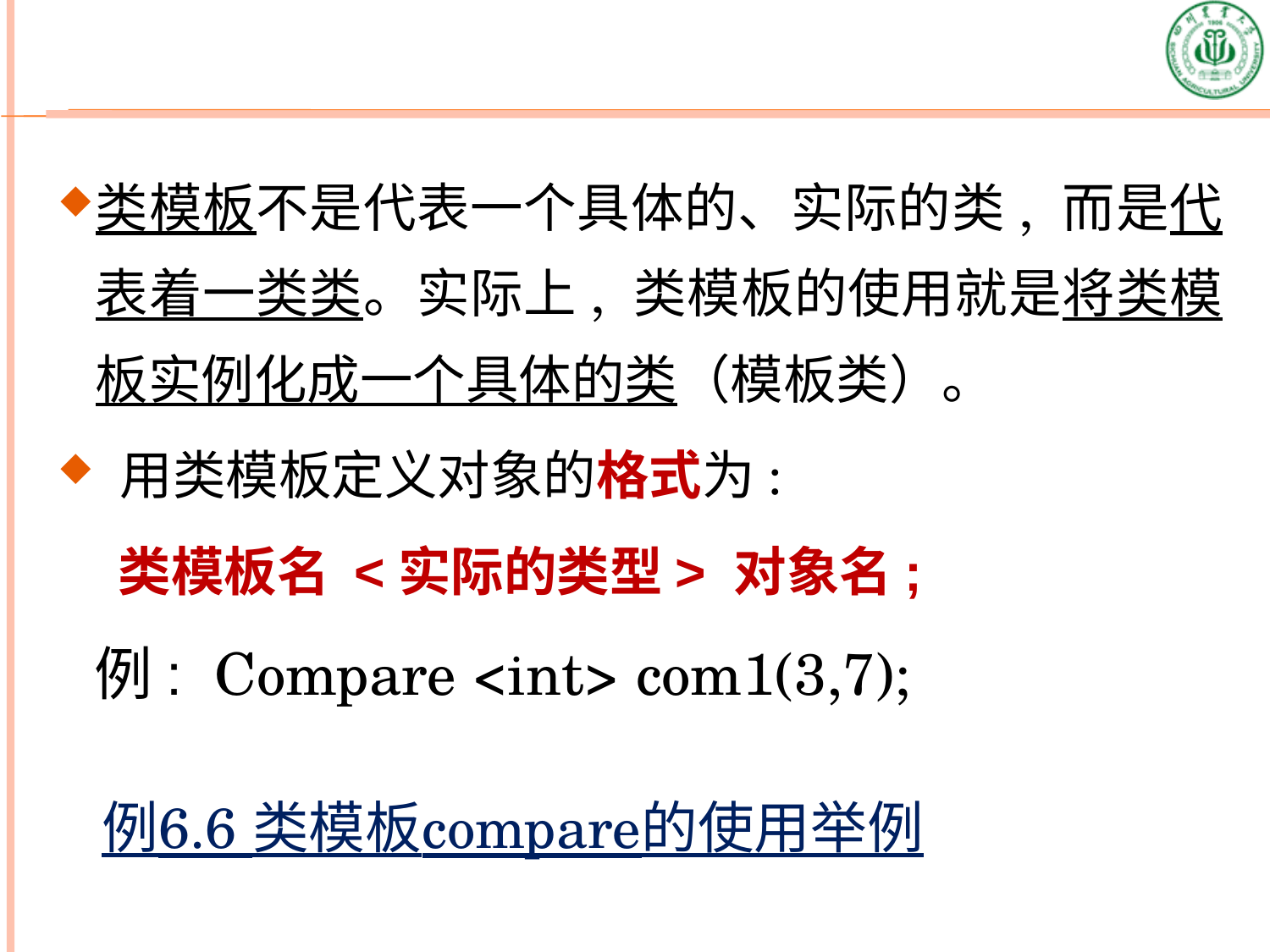

类模板不是代表一个具体的、实际的类, 而是代表着一类类。实际上, 类模板的使用就是将类模板实例化成一个具体的类（模板类）。
 用类模板定义对象的格式为:
    类模板名 <实际的类型> 对象名;
  例:  Compare <int> com1(3,7);
例6.6 类模板compare的使用举例